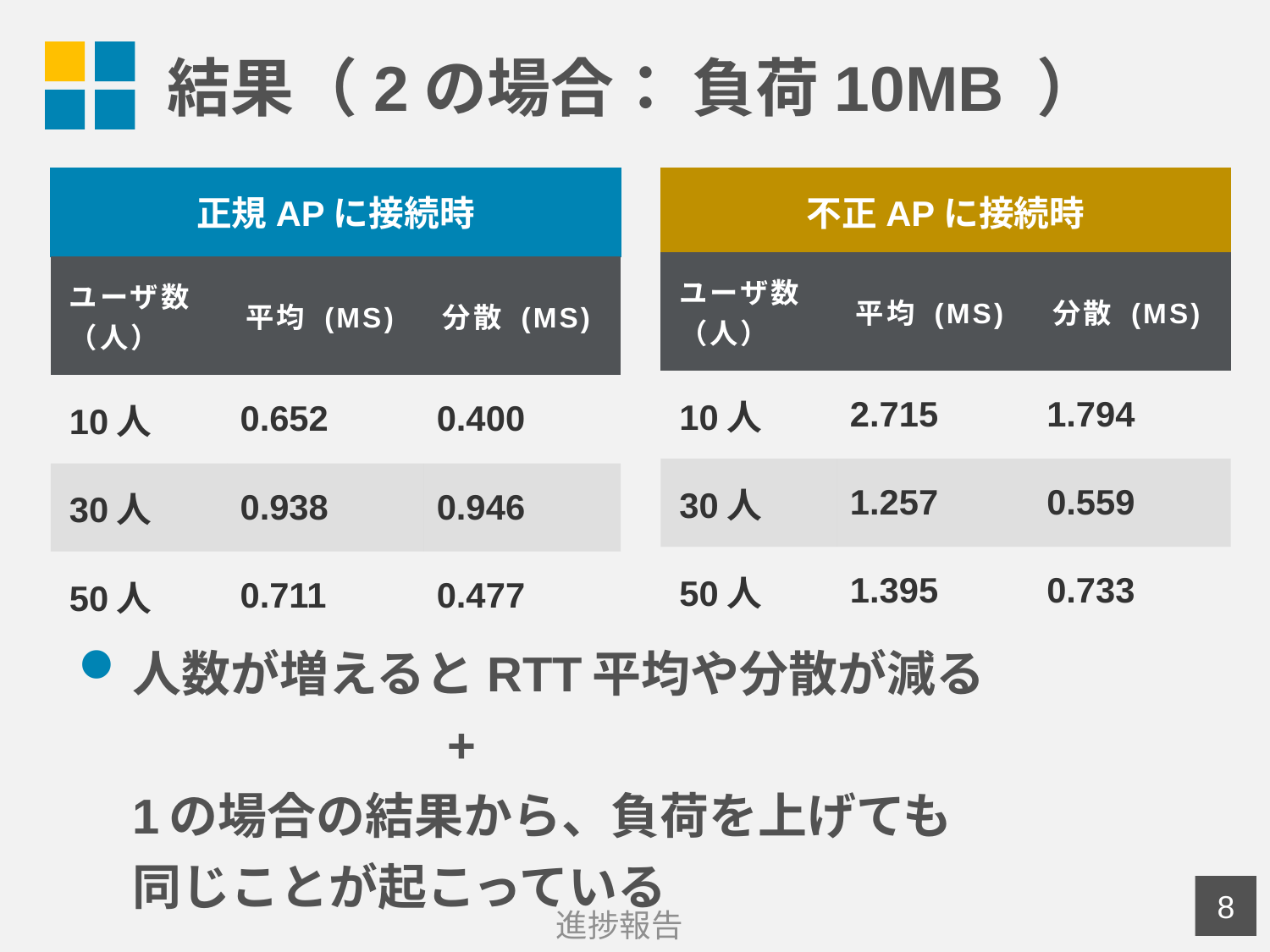

# 結果（2の場合： 負荷10MB ）
正規APに接続時
不正APに接続時
| ユーザ数 （人） | 平均 (ms) | 分散 (ms) |
| --- | --- | --- |
| 10人 | 2.715 | 1.794 |
| 30人 | 1.257 | 0.559 |
| 50人 | 1.395 | 0.733 |
| ユーザ数 （人） | 平均 (ms) | 分散 (ms) |
| --- | --- | --- |
| 10人 | 0.652 | 0.400 |
| 30人 | 0.938 | 0.946 |
| 50人 | 0.711 | 0.477 |
人数が増えるとRTT平均や分散が減る
                           +
1の場合の結果から、負荷を上げても
同じことが起こっている
8
進捗報告